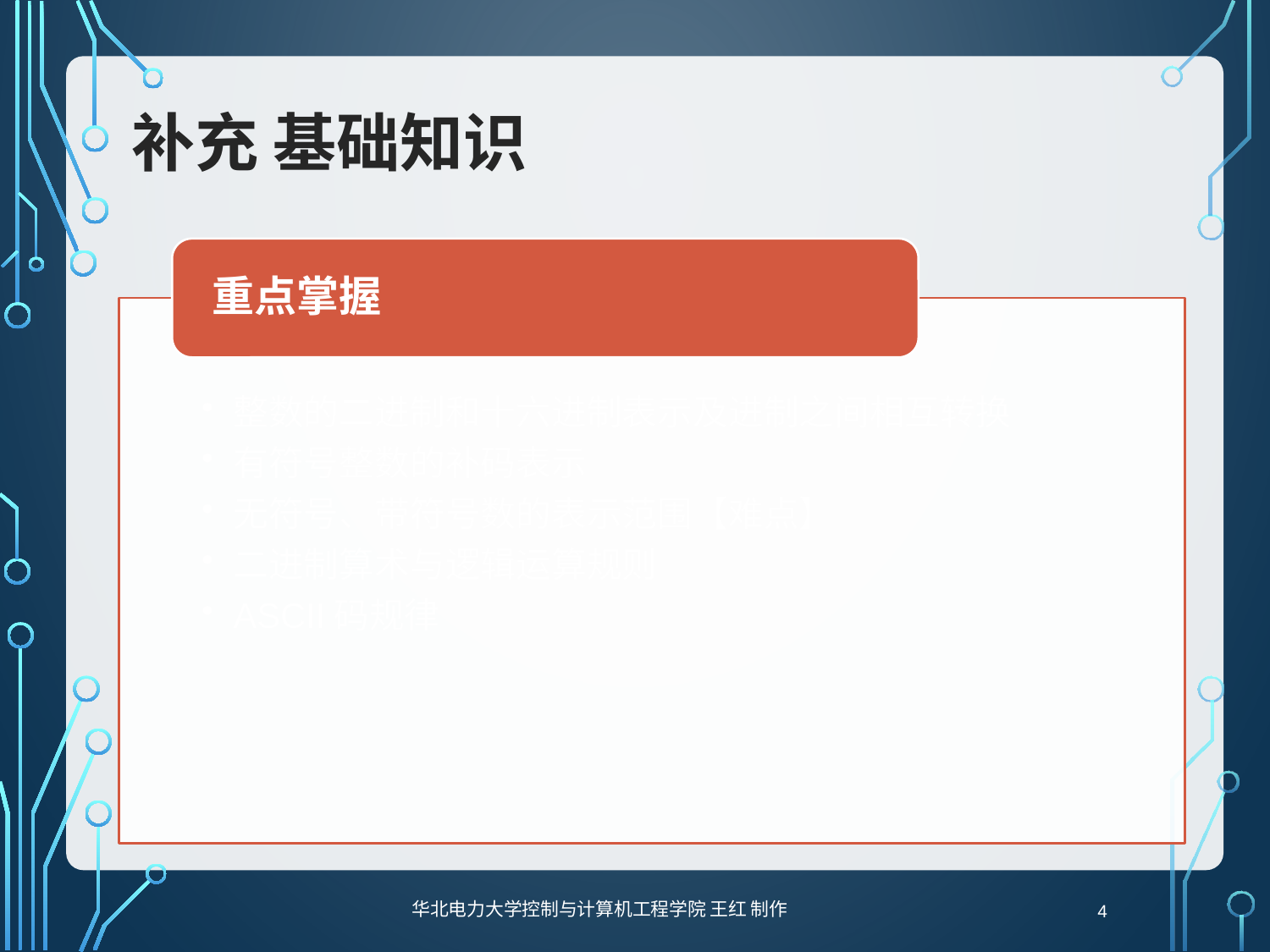

# 补充 基础知识
整数的二进制和十六进制表示及进制之间相互转换
有符号整数的补码表示
无符号、带符号数的表示范围【难点】
二进制算术与逻辑运算规则
ASCII码规律
重点掌握
4
华北电力大学控制与计算机工程学院 王红 制作